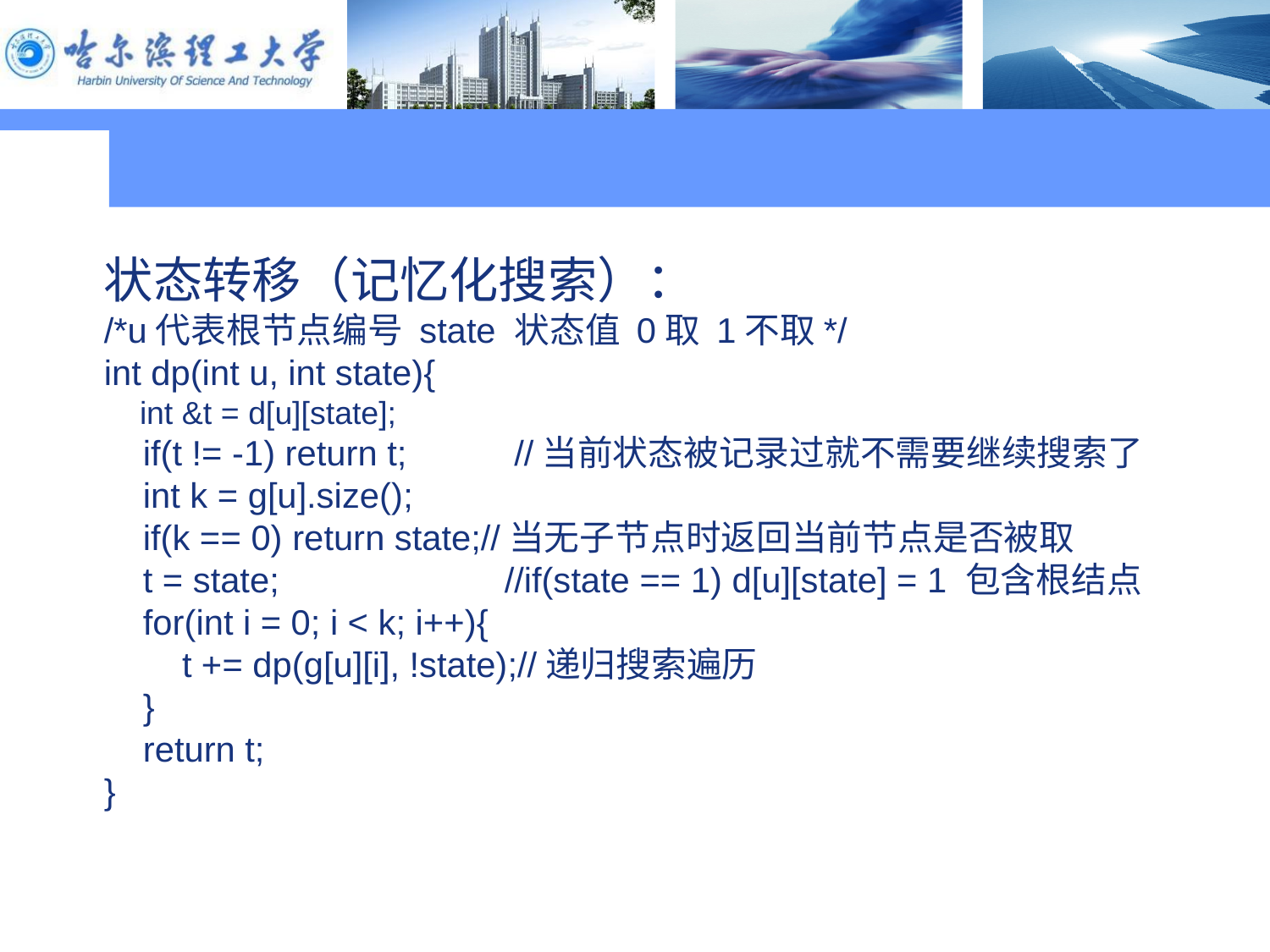

状态转移（记忆化搜索）：
/*u代表根节点编号 state 状态值 0取 1不取*/
int dp(int u, int state){
    int &t = d[u][state];
    if(t != -1) return t;	   //当前状态被记录过就不需要继续搜索了
    int k = g[u].size();
    if(k == 0) return state;//当无子节点时返回当前节点是否被取
    t = state;		  //if(state == 1) d[u][state] = 1 包含根结点
    for(int i = 0; i < k; i++){
        t += dp(g[u][i], !state);//递归搜索遍历
    }
    return t;
}